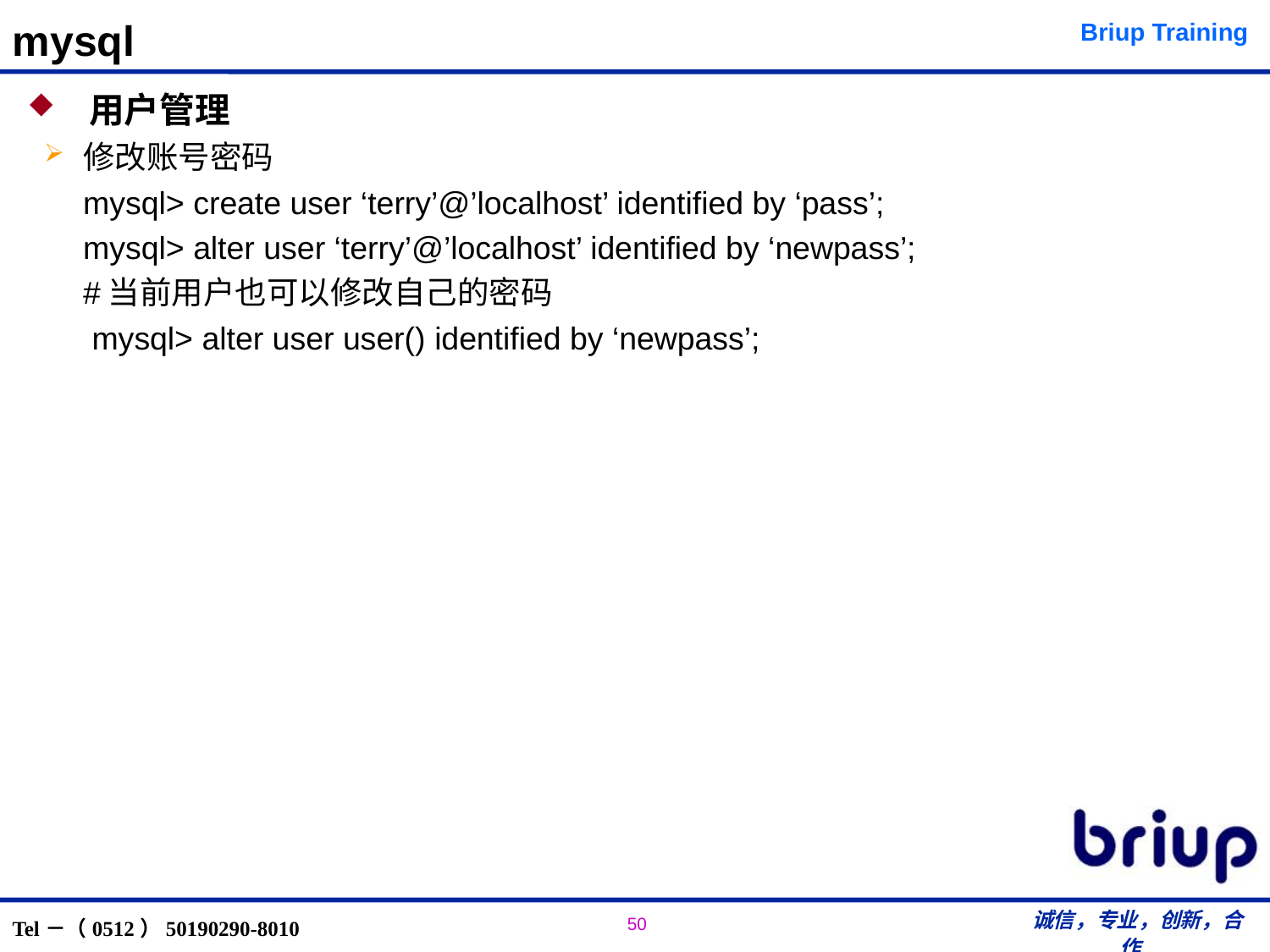

# mysql
 用户管理
修改账号密码
	mysql> create user ‘terry’@’localhost’ identified by ‘pass’;
	mysql> alter user ‘terry’@’localhost’ identified by ‘newpass’;
	#当前用户也可以修改自己的密码
	 mysql> alter user user() identified by ‘newpass’;